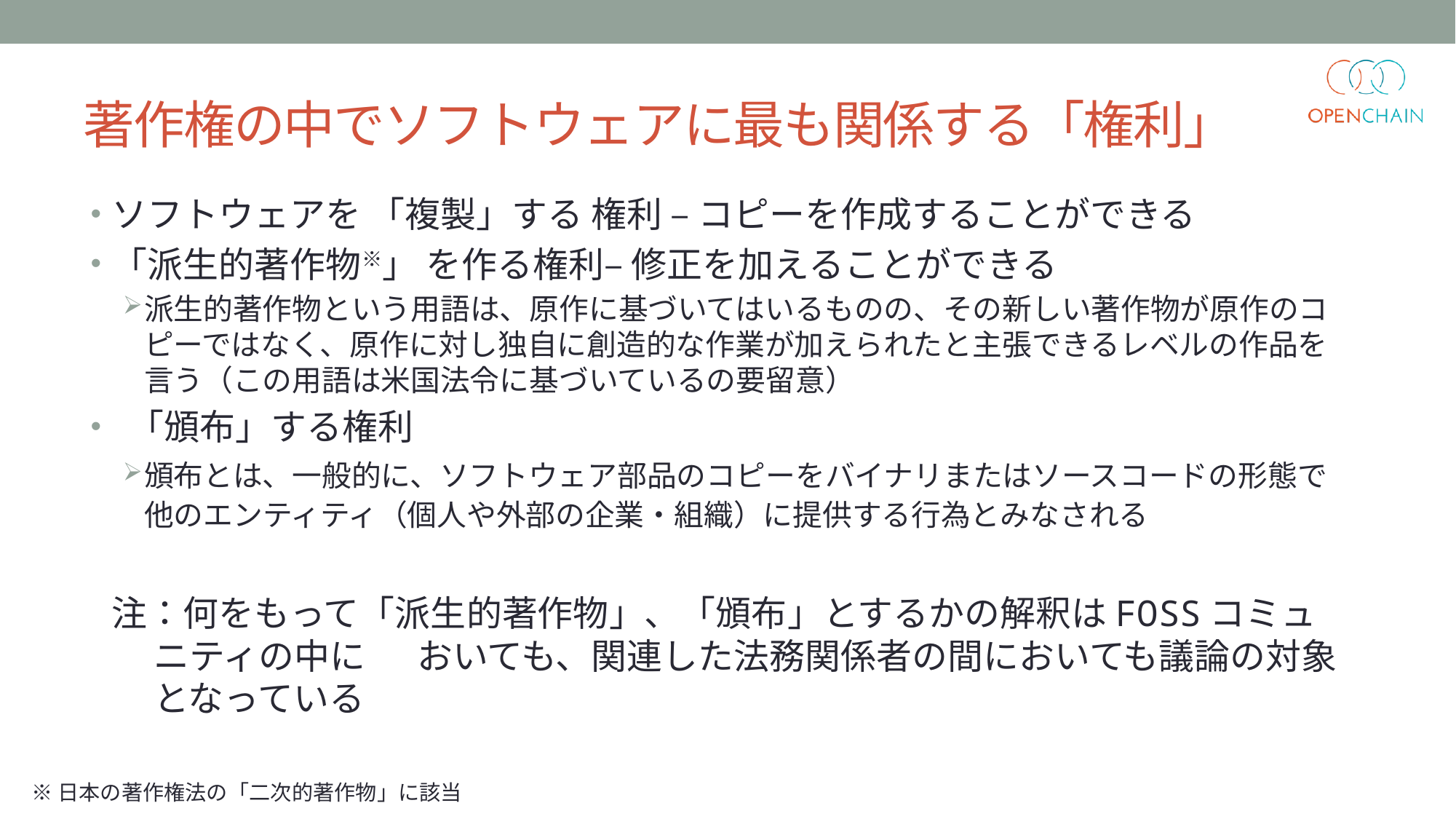

# 著作権の中でソフトウェアに最も関係する「権利」
ソフトウェアを 「複製」する 権利 – コピーを作成することができる
「派生的著作物※」 を作る権利– 修正を加えることができる
派生的著作物という用語は、原作に基づいてはいるものの、その新しい著作物が原作のコピーではなく、原作に対し独自に創造的な作業が加えられたと主張できるレベルの作品を言う（この用語は米国法令に基づいているの要留意）
 「頒布」する権利
頒布とは、一般的に、ソフトウェア部品のコピーをバイナリまたはソースコードの形態で他のエンティティ（個人や外部の企業・組織）に提供する行為とみなされる

注：何をもって「派生的著作物」、「頒布」とするかの解釈はFOSSコミュニティの中に　  おいても、関連した法務関係者の間においても議論の対象となっている
※日本の著作権法の「二次的著作物」に該当